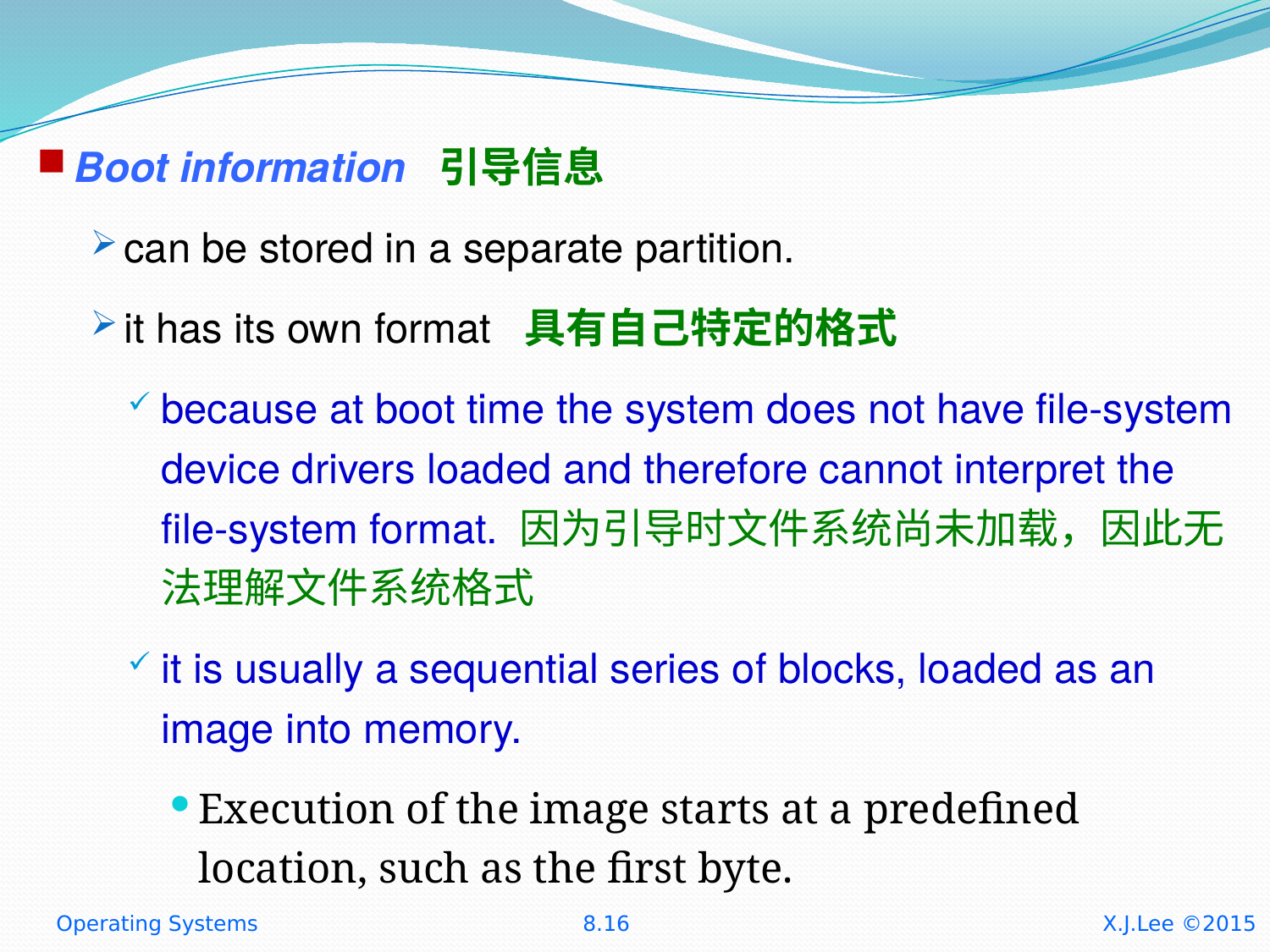

Boot information  引导信息
can be stored in a separate partition.
it has its own format  具有自己特定的格式
because at boot time the system does not have file-system device drivers loaded and therefore cannot interpret the file-system format. 因为引导时文件系统尚未加载，因此无法理解文件系统格式
it is usually a sequential series of blocks, loaded as an image into memory.
Execution of the image starts at a predefined location, such as the first byte.
Operating Systems
8.16
X.J.Lee ©2015